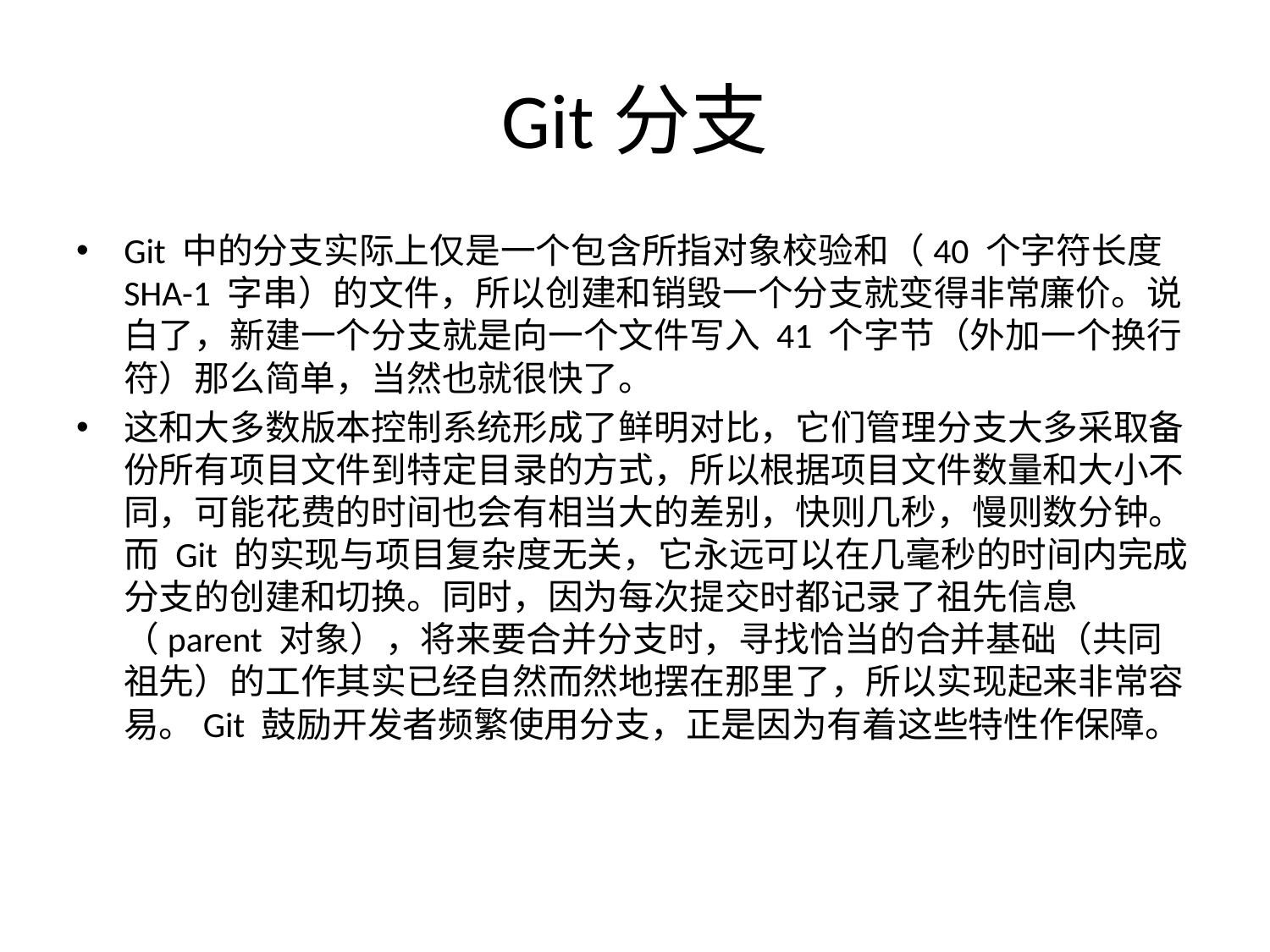

# Git分支
Git 中的分支实际上仅是一个包含所指对象校验和（40 个字符长度 SHA-1 字串）的文件，所以创建和销毁一个分支就变得非常廉价。说白了，新建一个分支就是向一个文件写入 41 个字节（外加一个换行符）那么简单，当然也就很快了。
这和大多数版本控制系统形成了鲜明对比，它们管理分支大多采取备份所有项目文件到特定目录的方式，所以根据项目文件数量和大小不同，可能花费的时间也会有相当大的差别，快则几秒，慢则数分钟。而 Git 的实现与项目复杂度无关，它永远可以在几毫秒的时间内完成分支的创建和切换。同时，因为每次提交时都记录了祖先信息（parent 对象），将来要合并分支时，寻找恰当的合并基础（共同祖先）的工作其实已经自然而然地摆在那里了，所以实现起来非常容易。Git 鼓励开发者频繁使用分支，正是因为有着这些特性作保障。